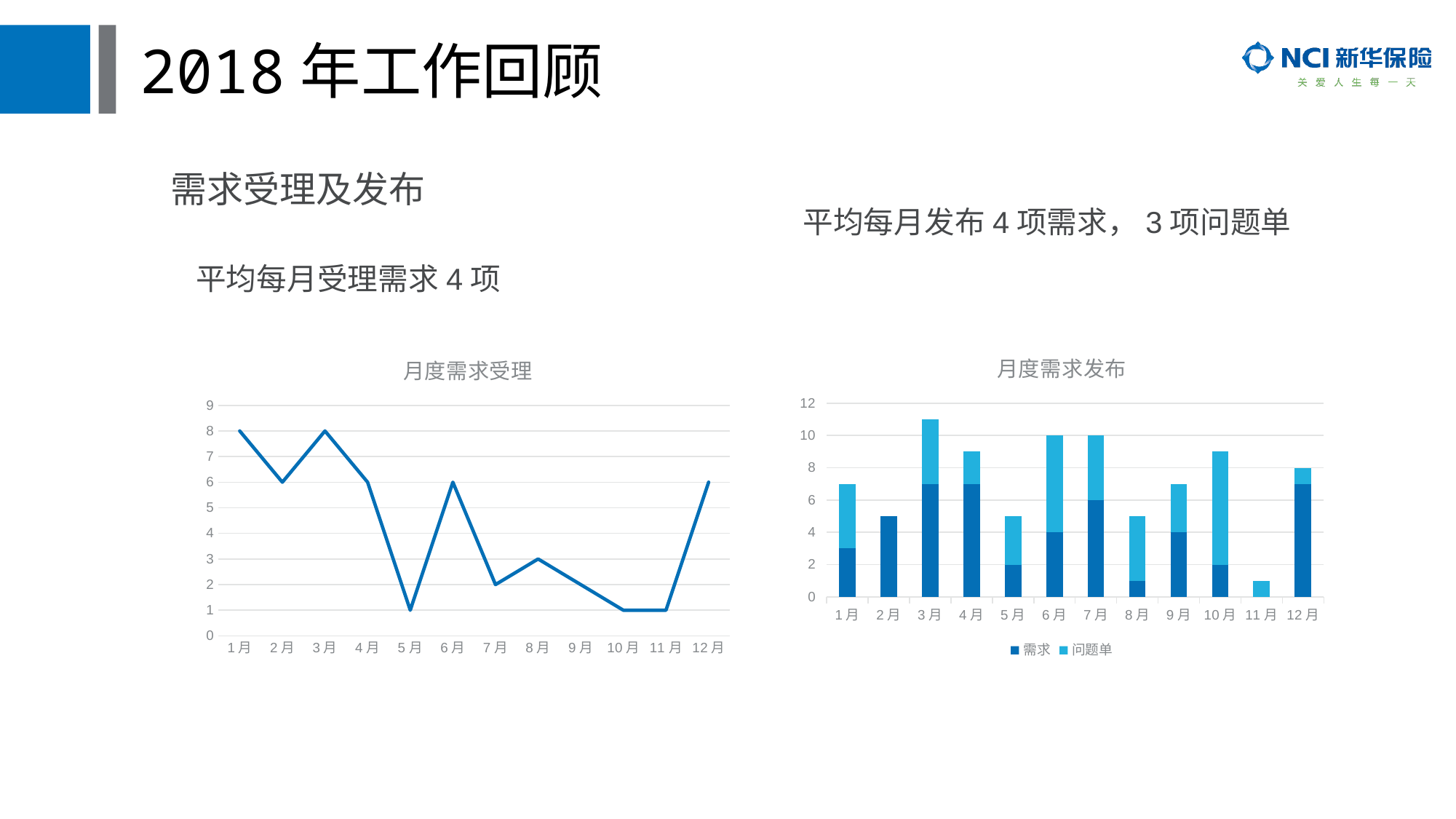

2018年工作回顾
需求受理及发布
  平均每月受理需求4项

平均每月发布4项需求，3项问题单

### Chart: 月度需求发布

| Category | 需求 | 问题单 |
|---|---|---|
| 1月 | 3.0 | 4.0 |
| 2月 | 5.0 | None |
| 3月 | 7.0 | 4.0 |
| 4月 | 7.0 | 2.0 |
| 5月 | 2.0 | 3.0 |
| 6月 | 4.0 | 6.0 |
| 7月 | 6.0 | 4.0 |
| 8月 | 1.0 | 4.0 |
| 9月 | 4.0 | 3.0 |
| 10月 | 2.0 | 7.0 |
| 11月 | None | 1.0 |
| 12月 | 7.0 | 1.0 |

### Chart: 月度需求受理

| Category | 需求个数 |
|---|---|
| 1月 | 8.0 |
| 2月 | 6.0 |
| 3月 | 8.0 |
| 4月 | 6.0 |
| 5月 | 1.0 |
| 6月 | 6.0 |
| 7月 | 2.0 |
| 8月 | 3.0 |
| 9月 | 2.0 |
| 10月 | 1.0 |
| 11月 | 1.0 |
| 12月 | 6.0 |